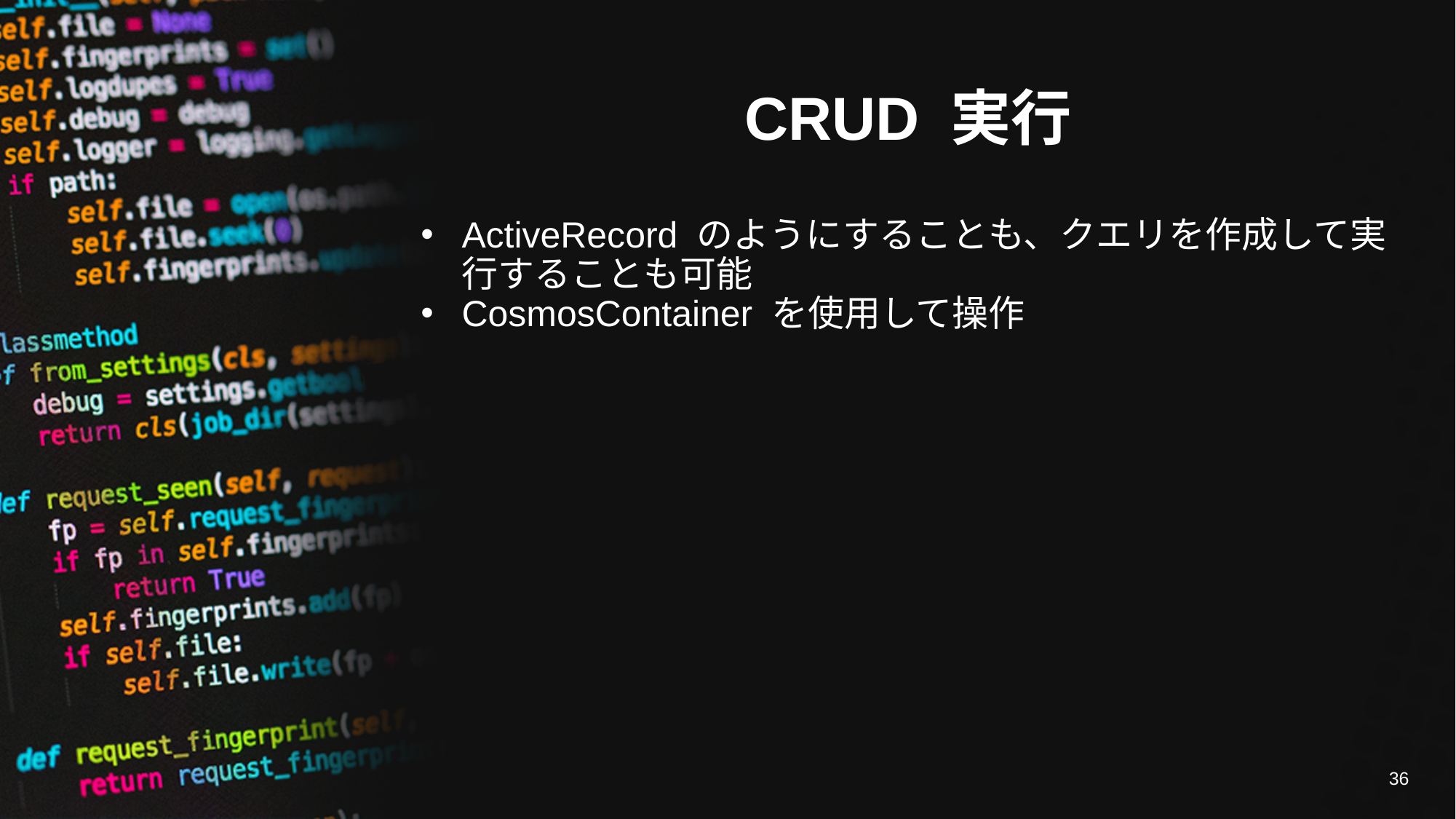

# CRUD 実行
ActiveRecord のようにすることも、クエリを作成して実行することも可能
CosmosContainer を使用して操作
36